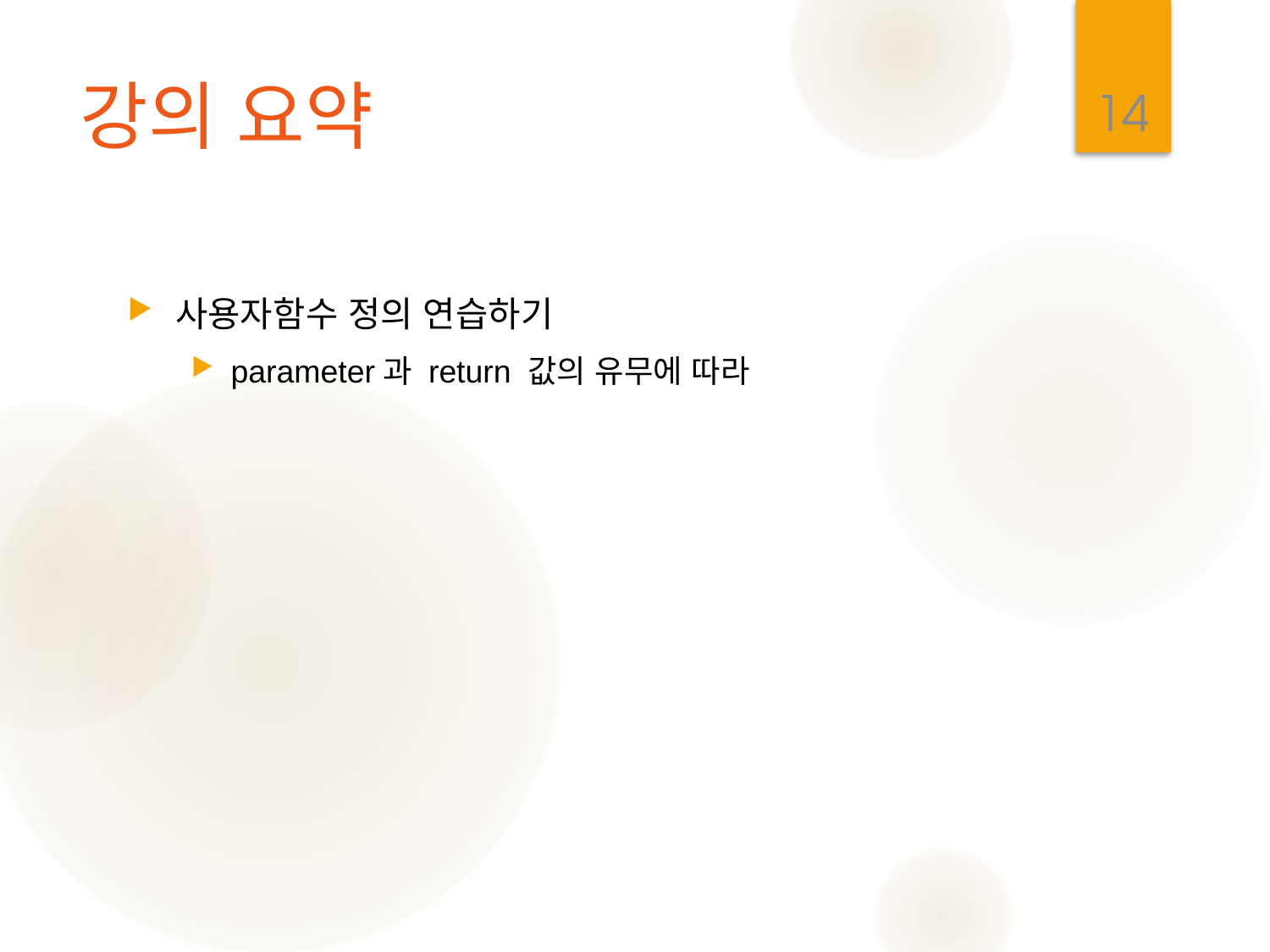

14
# 강의 요약
사용자함수 정의 연습하기
parameter과 return 값의 유무에 따라